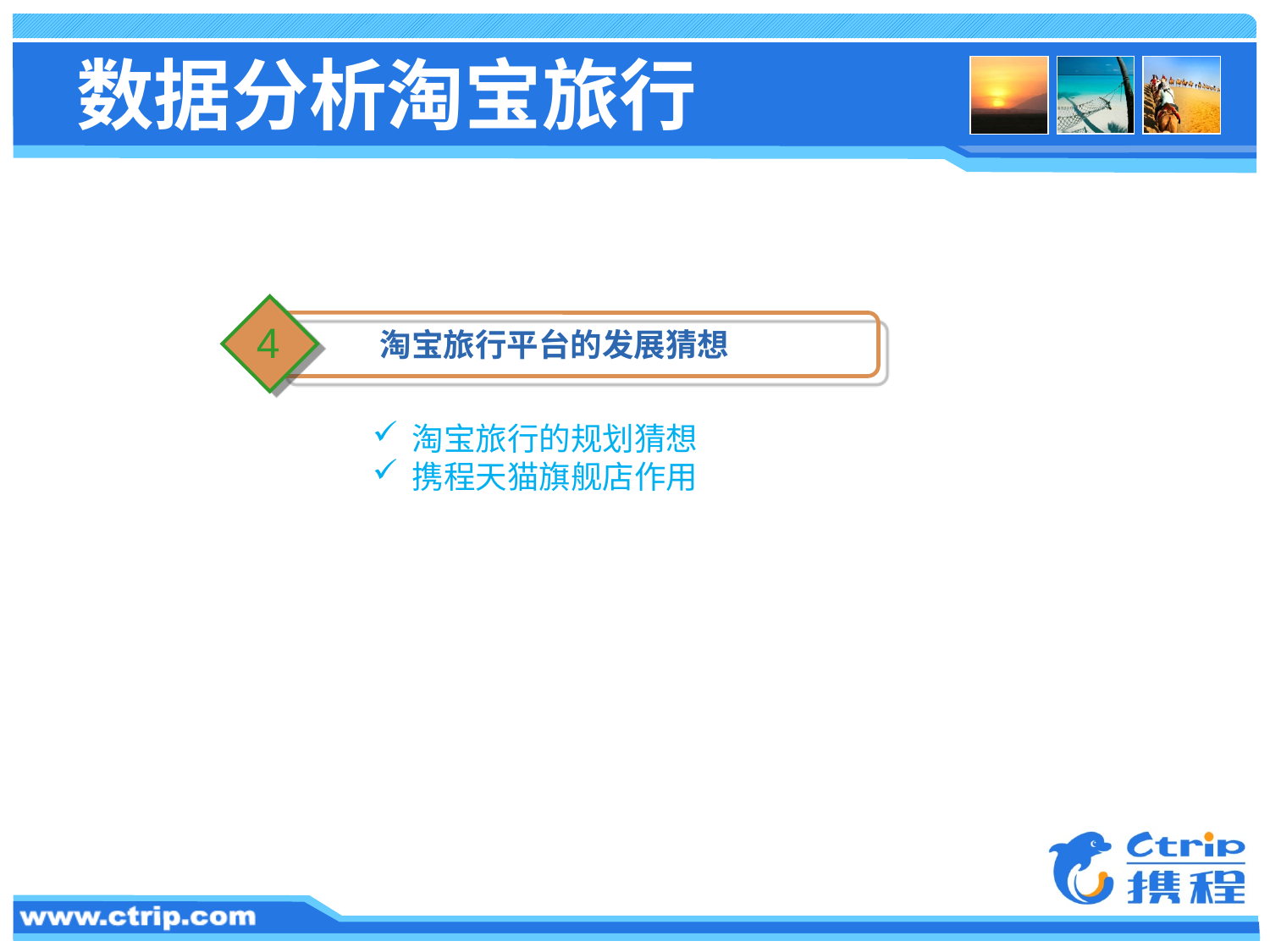

# 数据分析淘宝旅行

4

淘宝旅行平台的发展猜想
淘宝旅行的规划猜想
携程天猫旗舰店作用